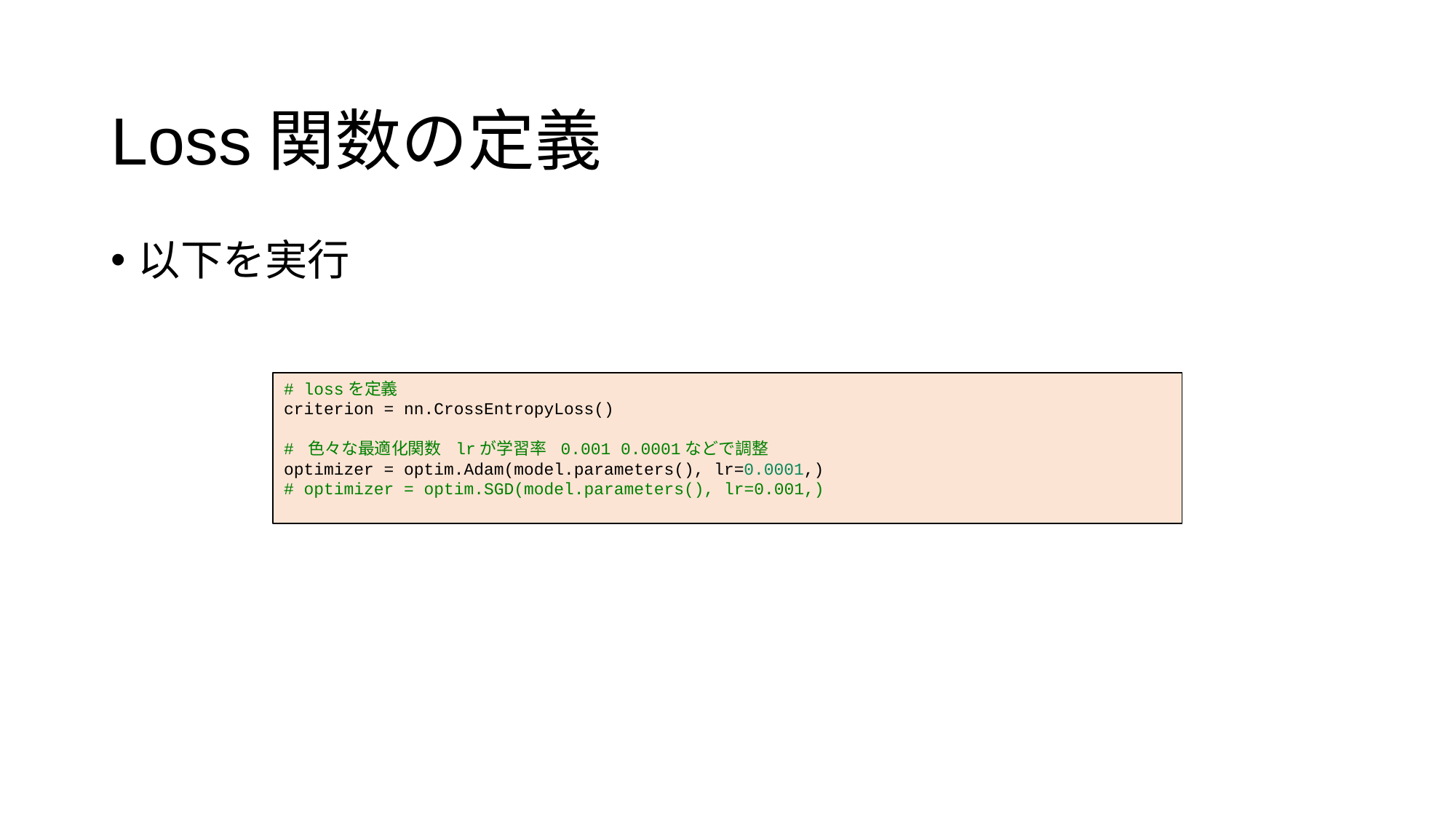

# Loss関数の定義
以下を実行

# lossを定義
criterion = nn.CrossEntropyLoss()
# 色々な最適化関数 lrが学習率 0.001 0.0001などで調整
optimizer = optim.Adam(model.parameters(), lr=0.0001,)
# optimizer = optim.SGD(model.parameters(), lr=0.001,)